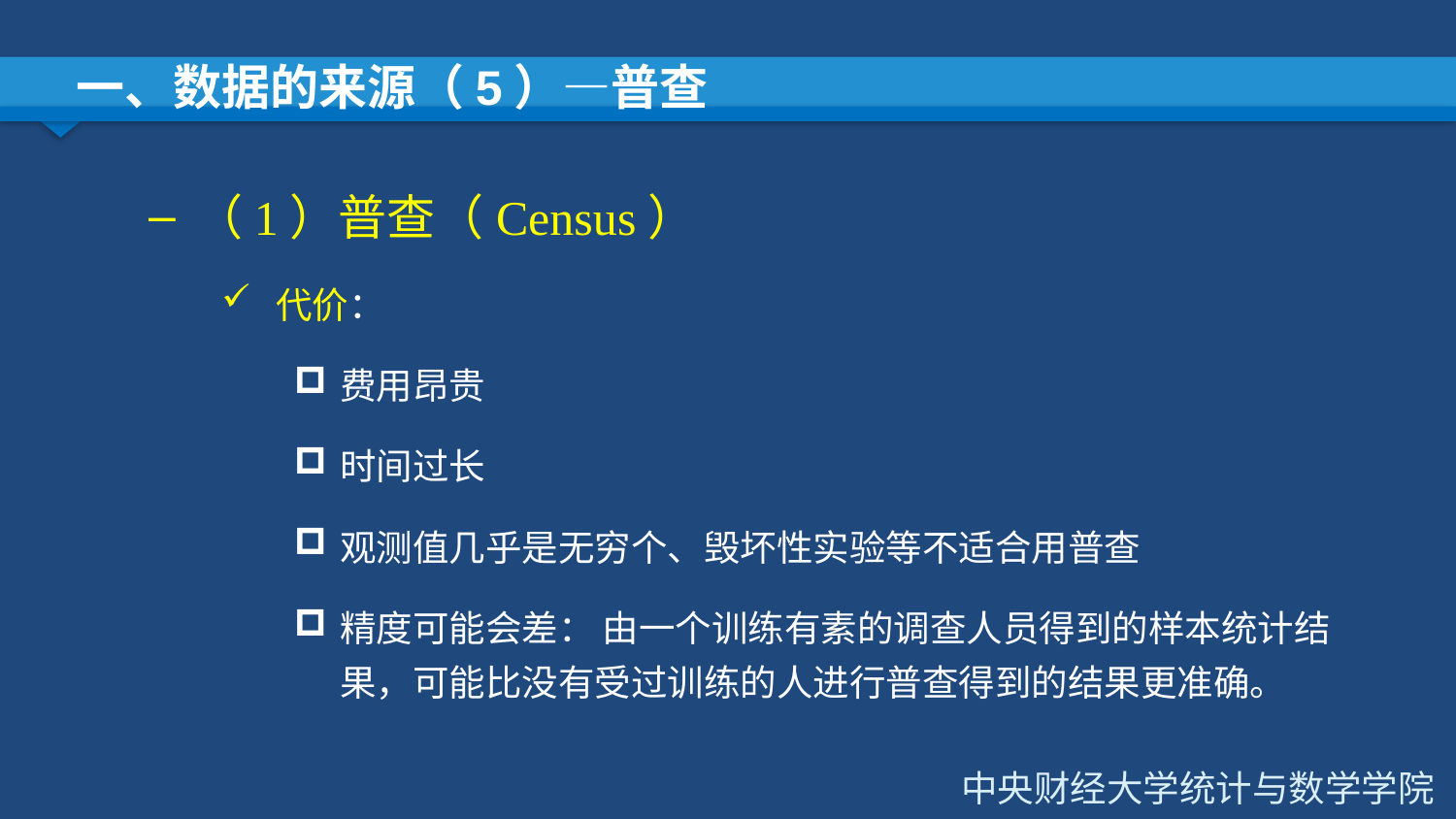

# 一、数据的来源（5）—普查
（1）普查（Census）
代价：
费用昂贵
时间过长
观测值几乎是无穷个、毁坏性实验等不适合用普查
精度可能会差： 由一个训练有素的调查人员得到的样本统计结果，可能比没有受过训练的人进行普查得到的结果更准确。